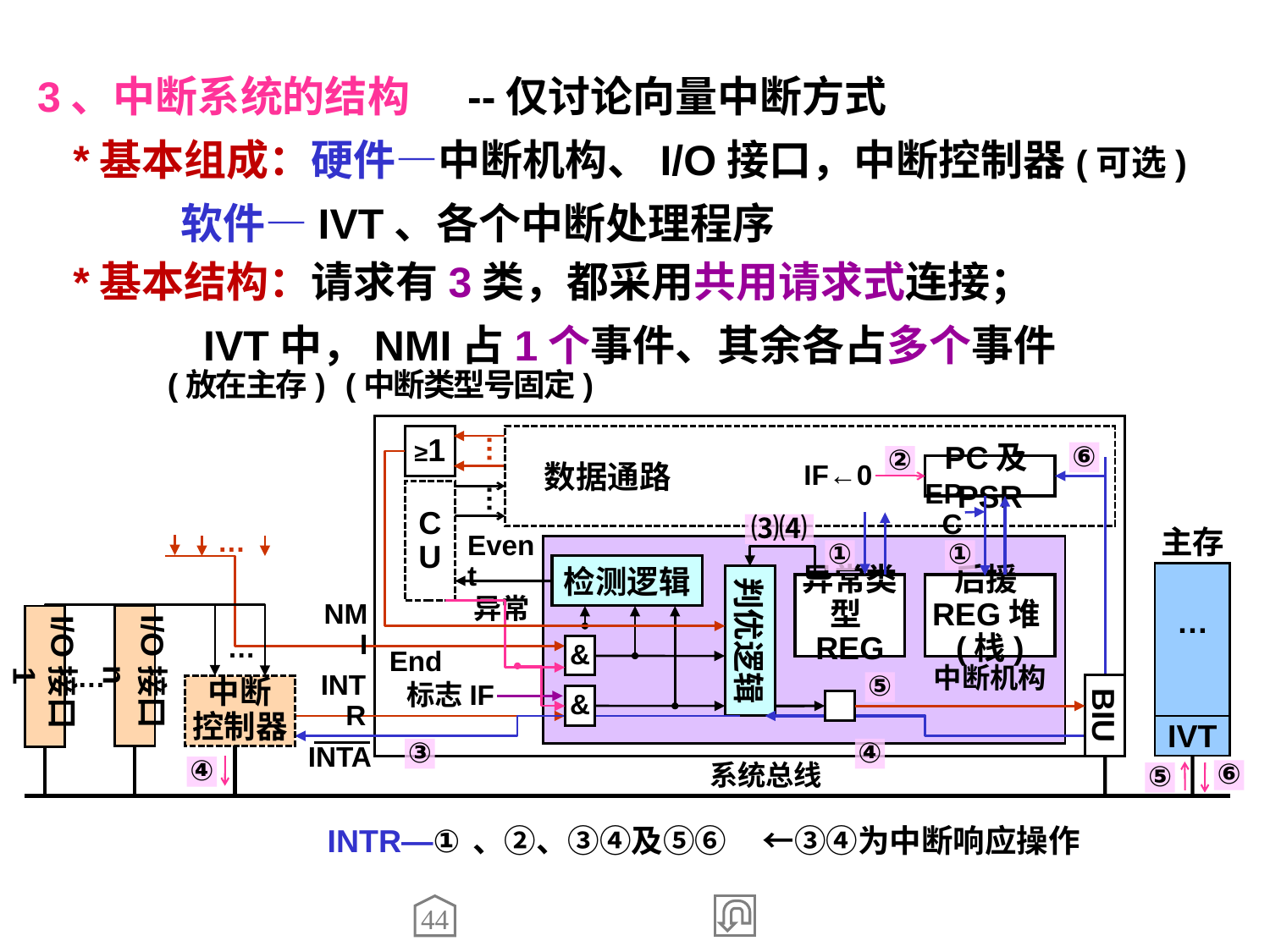

3、中断系统的结构     --仅讨论向量中断方式
   *基本组成：硬件—中断机构、I/O接口，中断控制器(可选)
              软件—IVT、各个中断处理程序
   *基本结构：请求有3类，都采用共用请求式连接；
              IVT中，NMI占1个事件、其余各占多个事件
                  (放在主存)   (中断类型号固定)

    数据通路
≥1
…
PC及PSR
CU
…
EPC
主存
…

Event
检测逻辑
…

IVT
判优逻辑
异常类型REG
后援REG堆(栈)
异常
I/O接口n
I/O接口1
NMI
…
&
End
中断机构
…
中断
控制器
标志IF
&
INTR

BIU
INTA
系统总线
⑥
②
IF←0
⑶⑷
①
①
⑤
③
④
④
⑥
⑤
INTR—①、②、③④及⑤⑥     ←③④为中断响应操作

44
47